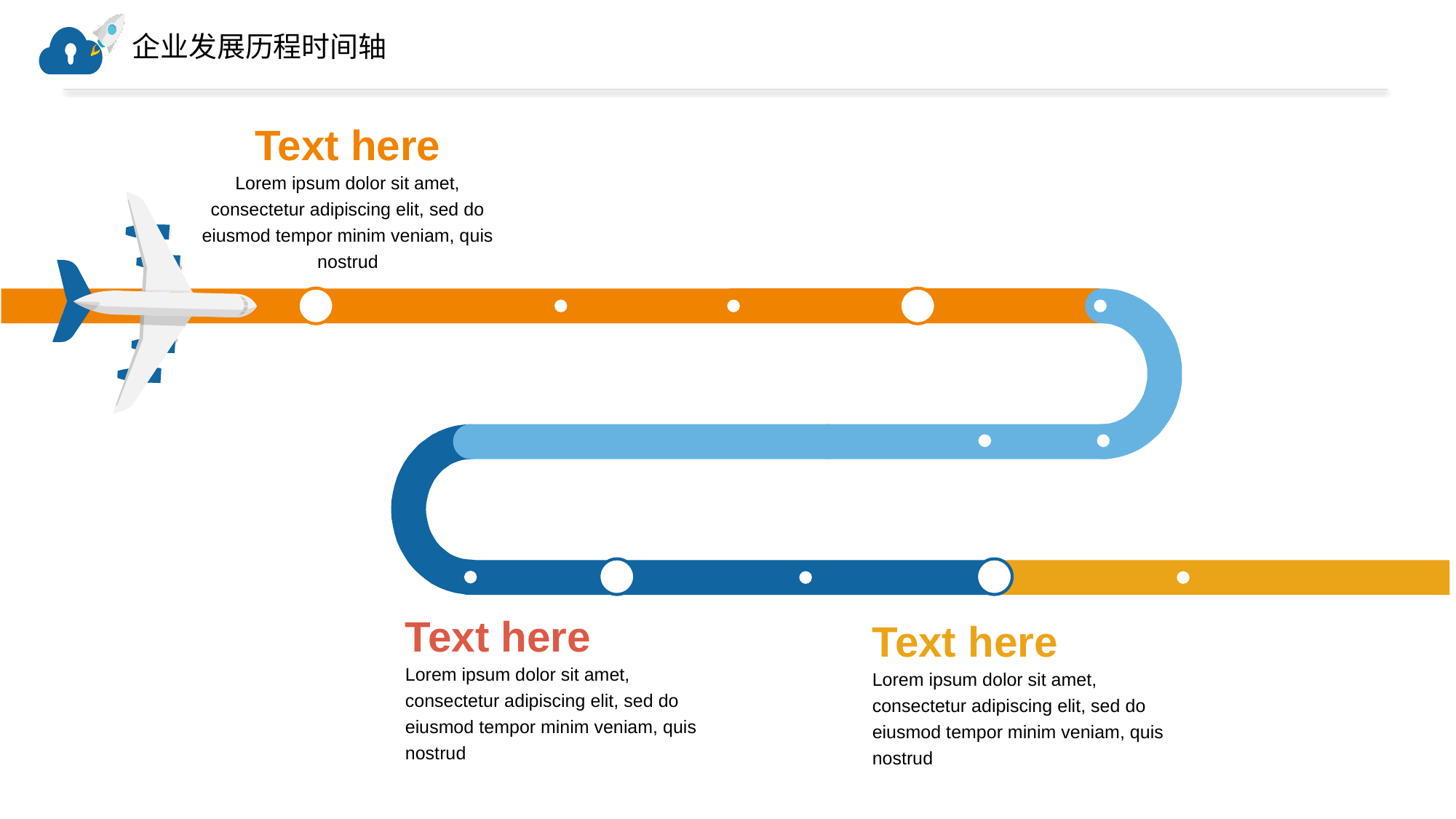

# 企业发展历程时间轴
Text here
Lorem ipsum dolor sit amet, consectetur adipiscing elit, sed do eiusmod tempor minim veniam, quis nostrud

Text here
Lorem ipsum dolor sit amet, consectetur adipiscing elit, sed do eiusmod tempor minim veniam, quis nostrud
Text here
Lorem ipsum dolor sit amet, consectetur adipiscing elit, sed do eiusmod tempor minim veniam, quis nostrud